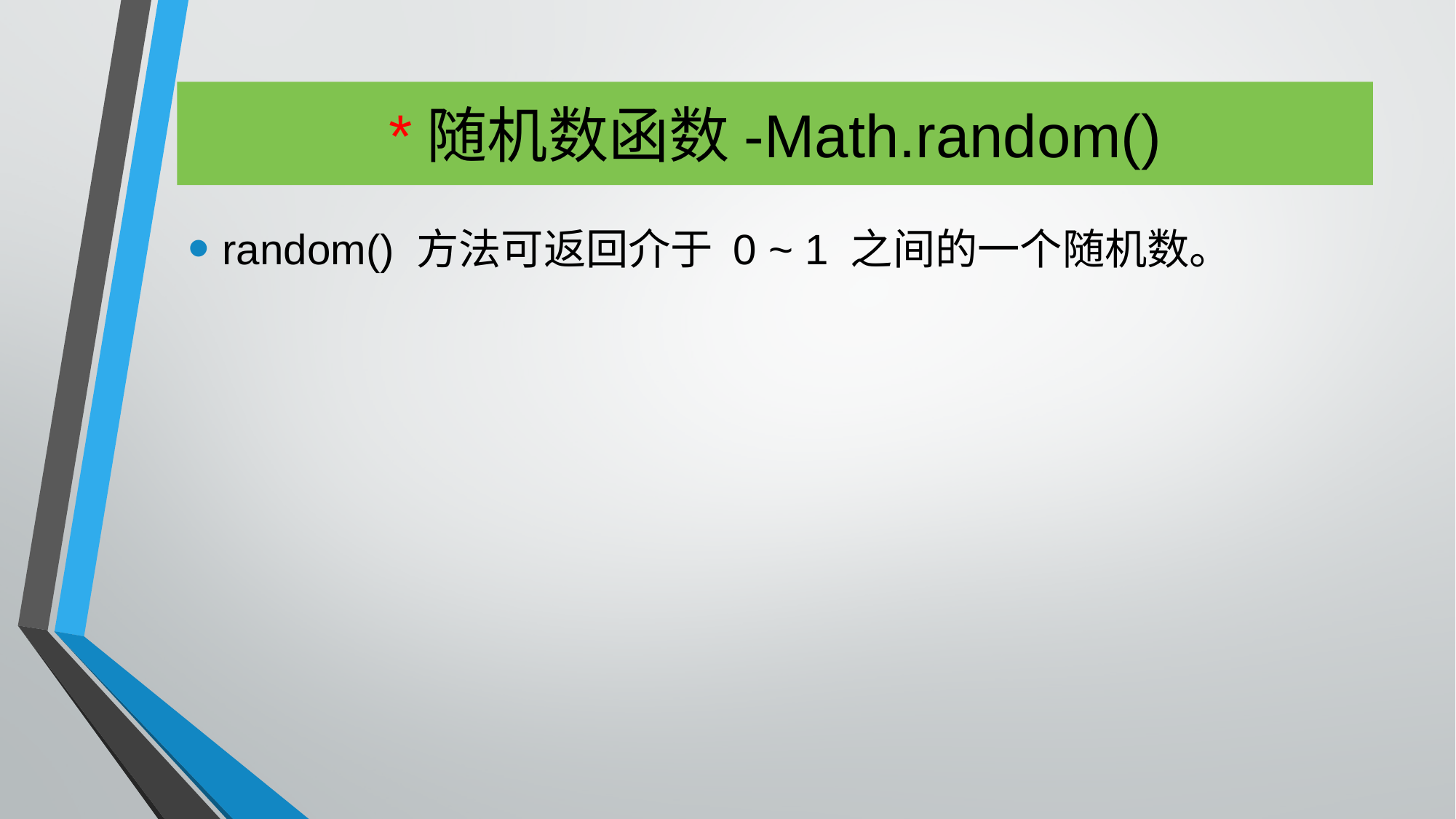

# *随机数函数-Math.random()
random() 方法可返回介于 0 ~ 1 之间的一个随机数。